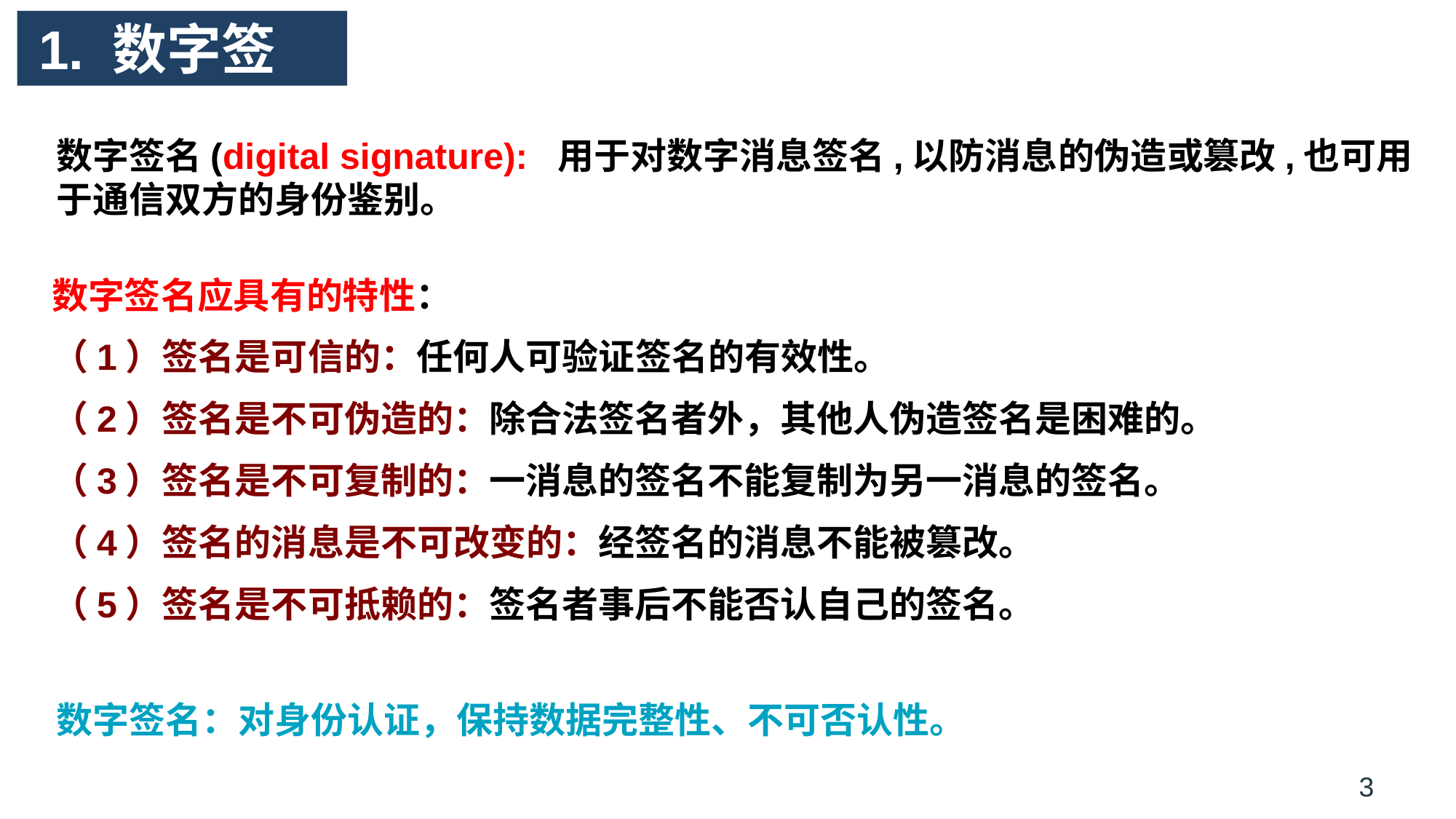

# 1. 数字签名
数字签名(digital signature):  用于对数字消息签名,以防消息的伪造或篡改,也可用于通信双方的身份鉴别。
数字签名应具有的特性：
（1）签名是可信的：任何人可验证签名的有效性。
（2）签名是不可伪造的：除合法签名者外，其他人伪造签名是困难的。
（3）签名是不可复制的：一消息的签名不能复制为另一消息的签名。
（4）签名的消息是不可改变的：经签名的消息不能被篡改。
（5）签名是不可抵赖的：签名者事后不能否认自己的签名。
数字签名：对身份认证，保持数据完整性、不可否认性。